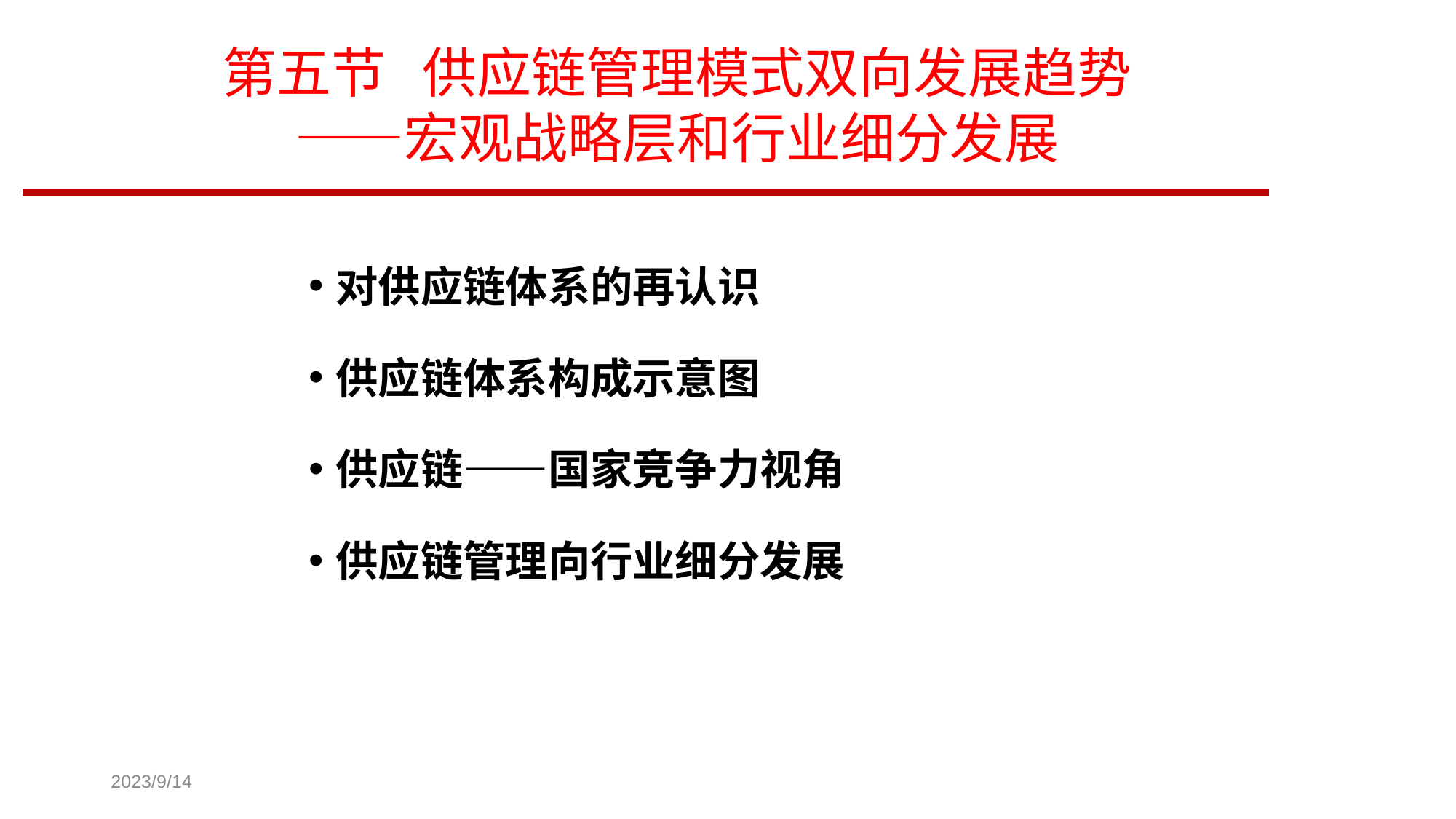

第五节   供应链管理模式双向发展趋势
——宏观战略层和行业细分发展
对供应链体系的再认识
供应链体系构成示意图
供应链——国家竞争力视角
供应链管理向行业细分发展
2023/9/14